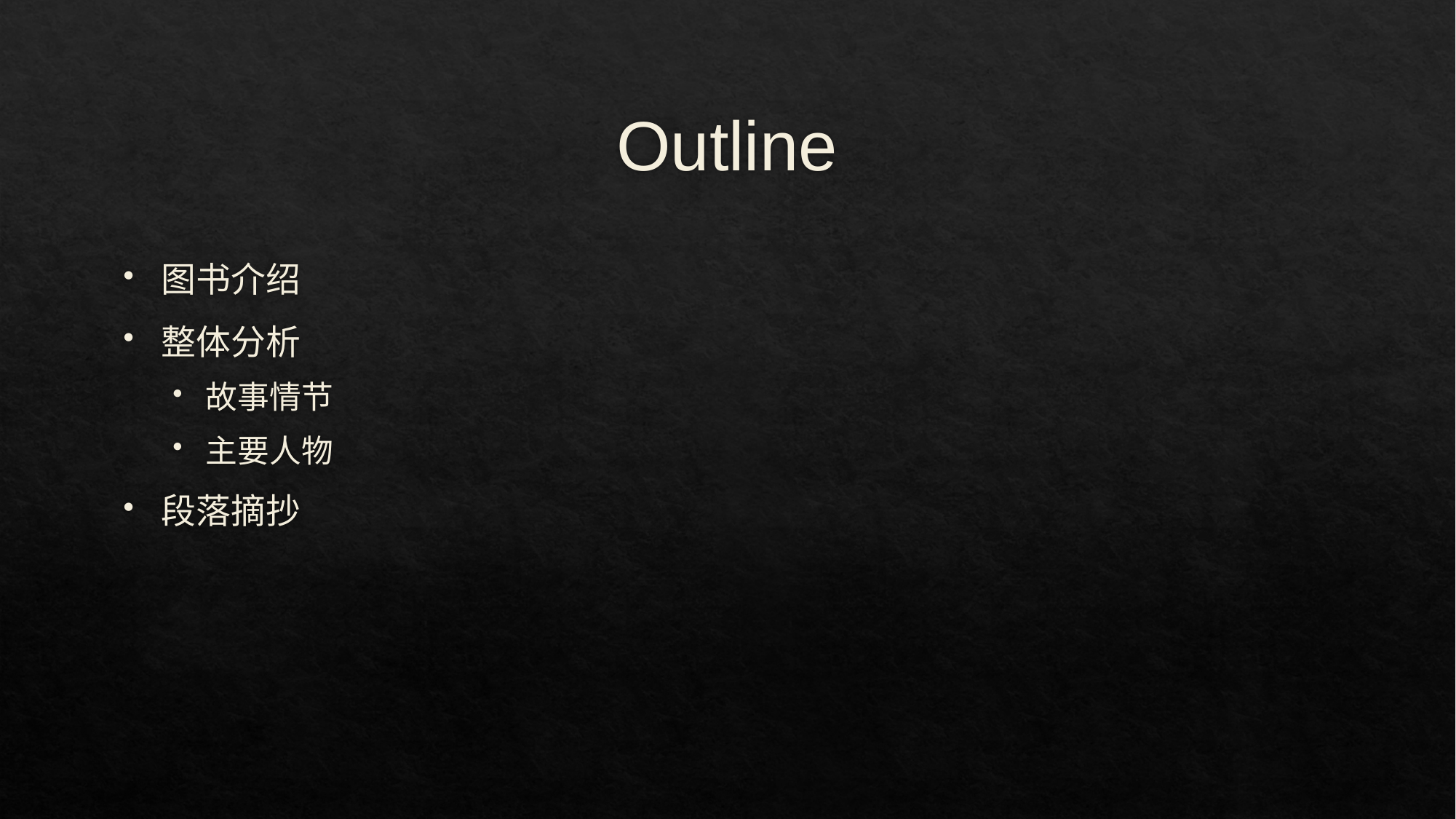

# Outline
图书介绍
整体分析
故事情节
主要人物
段落摘抄